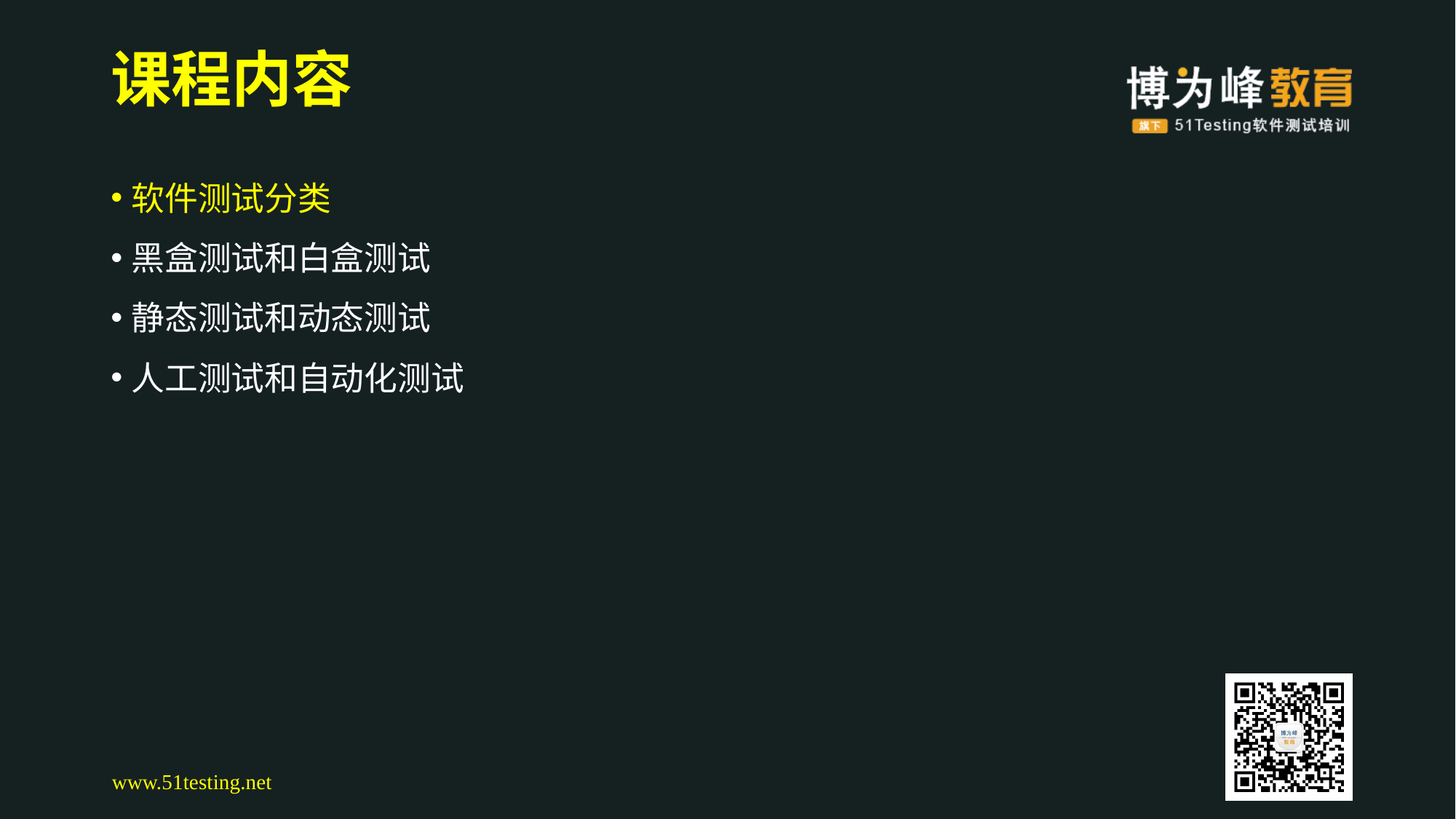

# 课程内容
软件测试分类
黑盒测试和白盒测试
静态测试和动态测试
人工测试和自动化测试